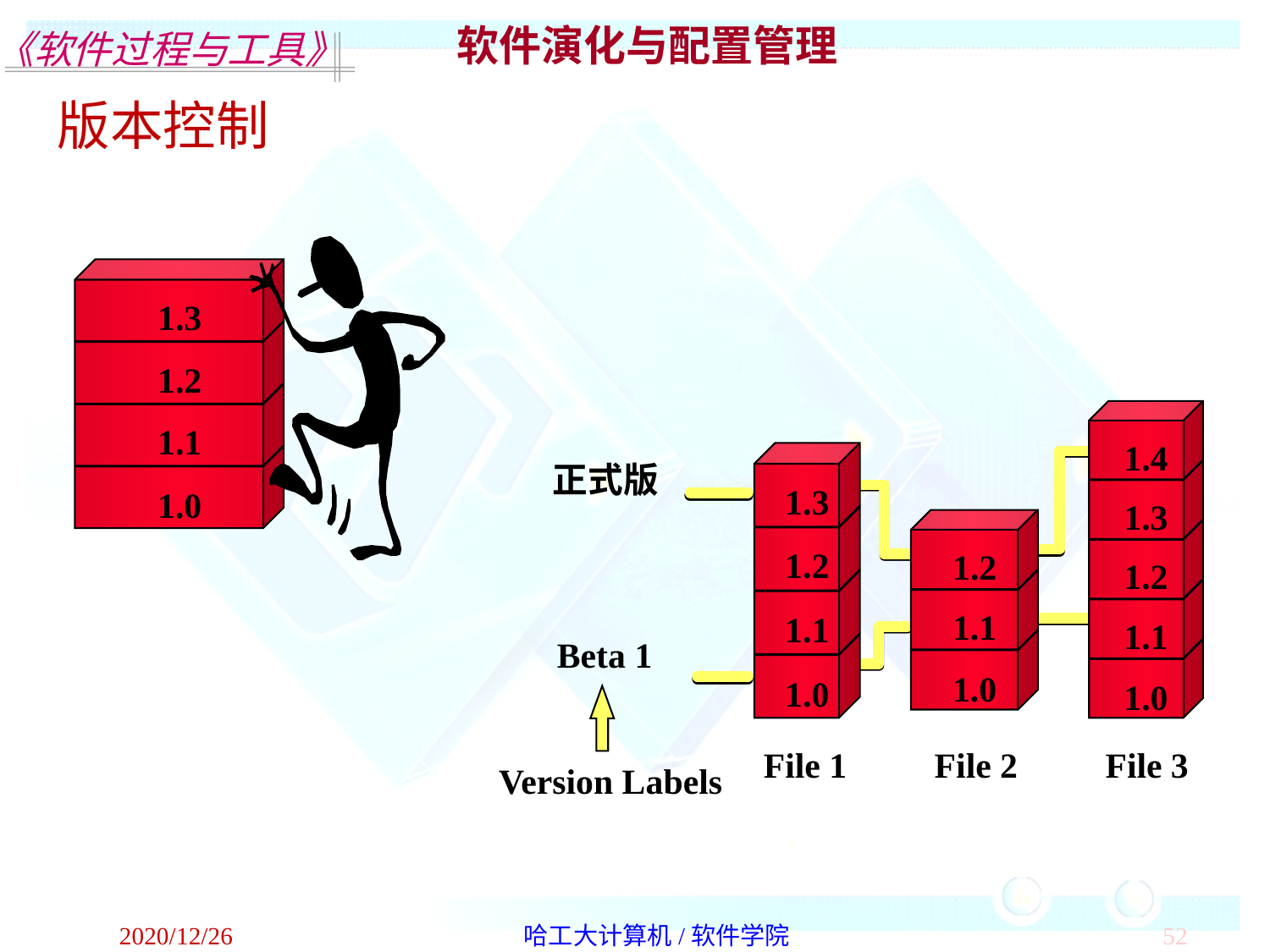

软件演化与配置管理
版本控制

1.3

1.2

1.1

1.0

1.4

1.3

1.2

1.1

1.0

1.3

1.2

1.1

1.0

1.2

1.1

1.0
正式版

Beta 1

File 1
File 2
File 3
Version Labels